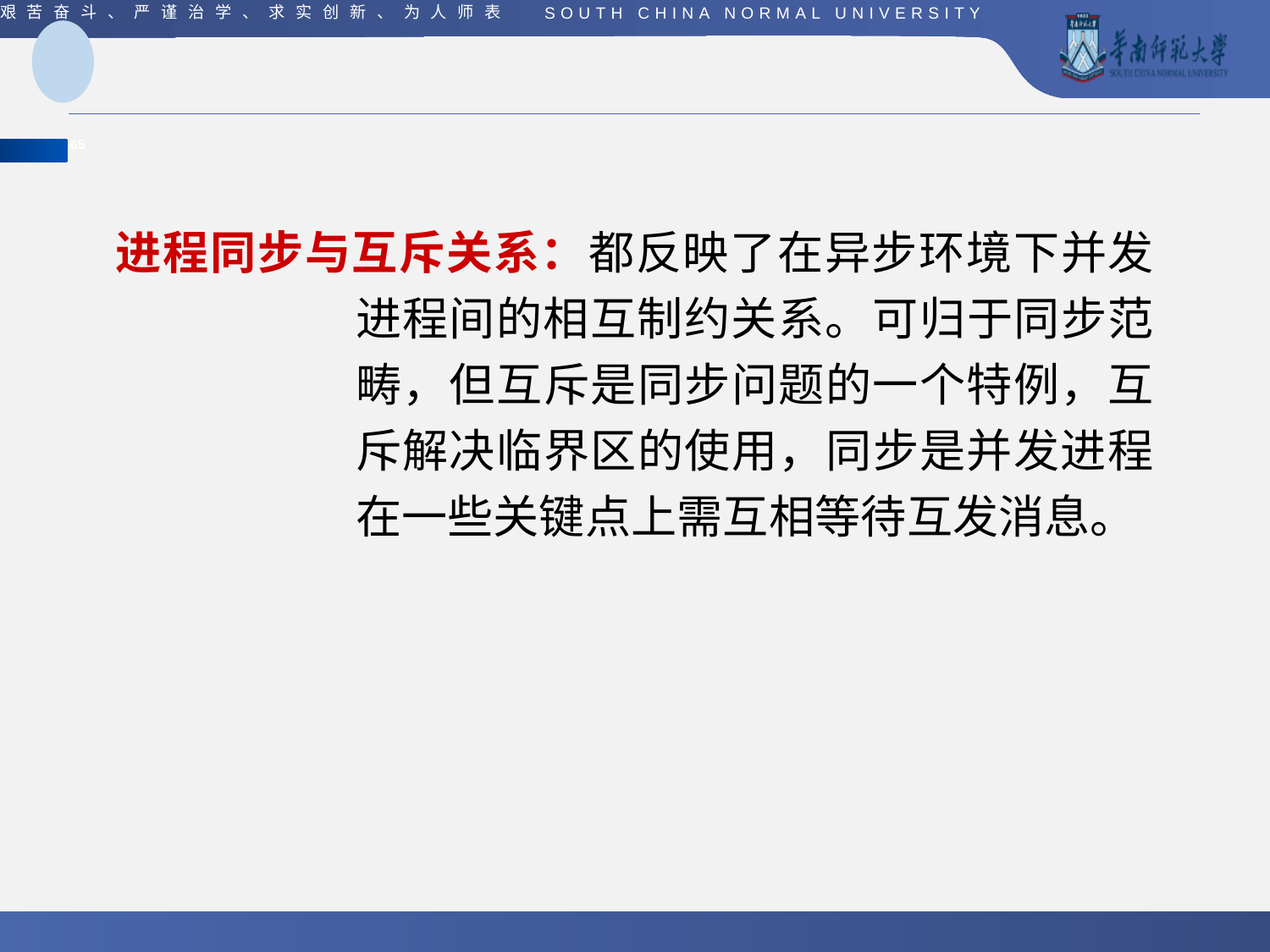

进程同步与互斥关系：都反映了在异步环境下并发进程间的相互制约关系。可归于同步范畴，但互斥是同步问题的一个特例，互斥解决临界区的使用，同步是并发进程在一些关键点上需互相等待互发消息。

65